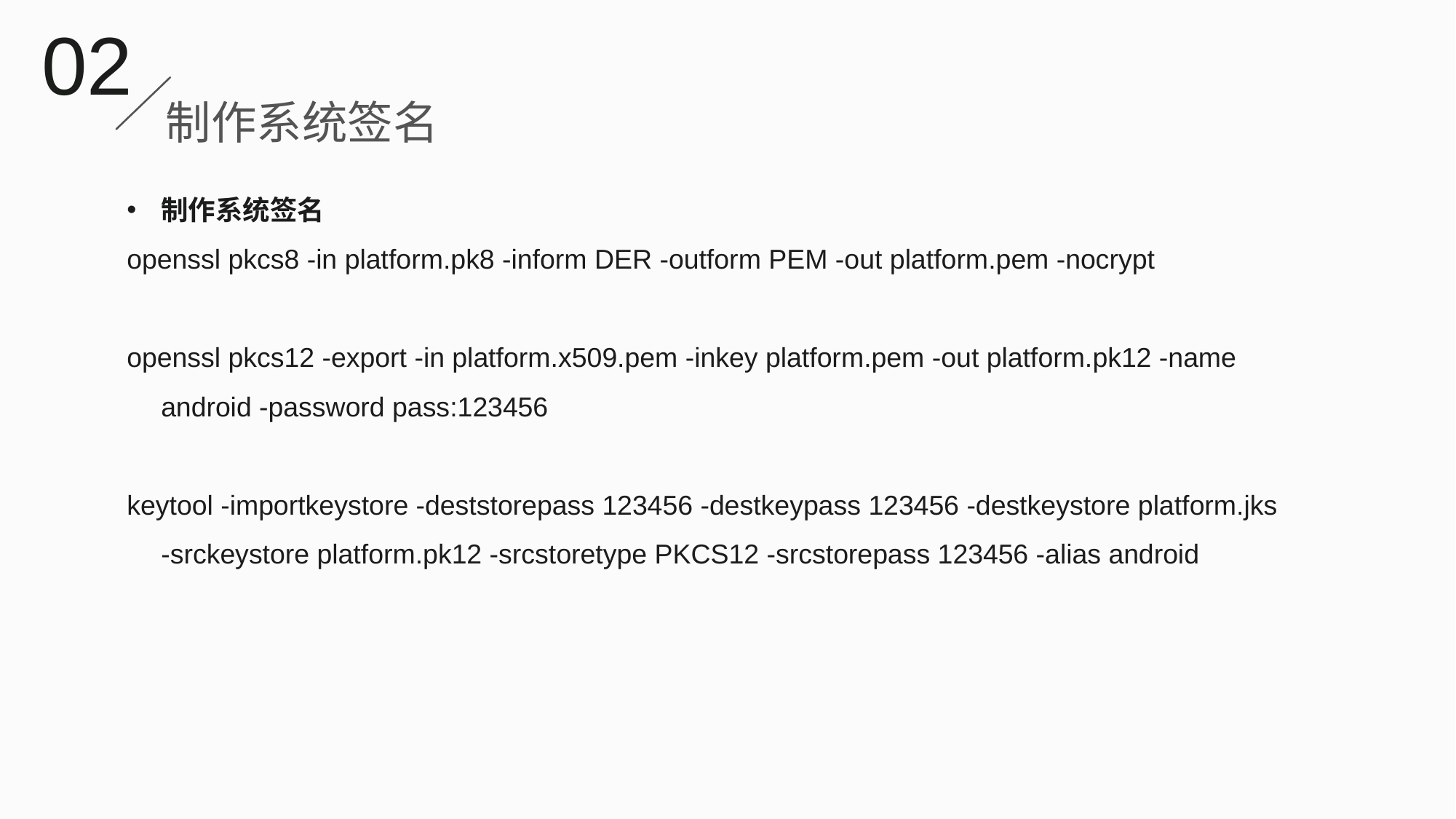

02
制作系统签名
制作系统签名
openssl pkcs8 -in platform.pk8 -inform DER -outform PEM -out platform.pem -nocrypt

openssl pkcs12 -export -in platform.x509.pem -inkey platform.pem -out platform.pk12 -name android -password pass:123456

keytool -importkeystore -deststorepass 123456 -destkeypass 123456 -destkeystore platform.jks -srckeystore platform.pk12 -srcstoretype PKCS12 -srcstorepass 123456 -alias android